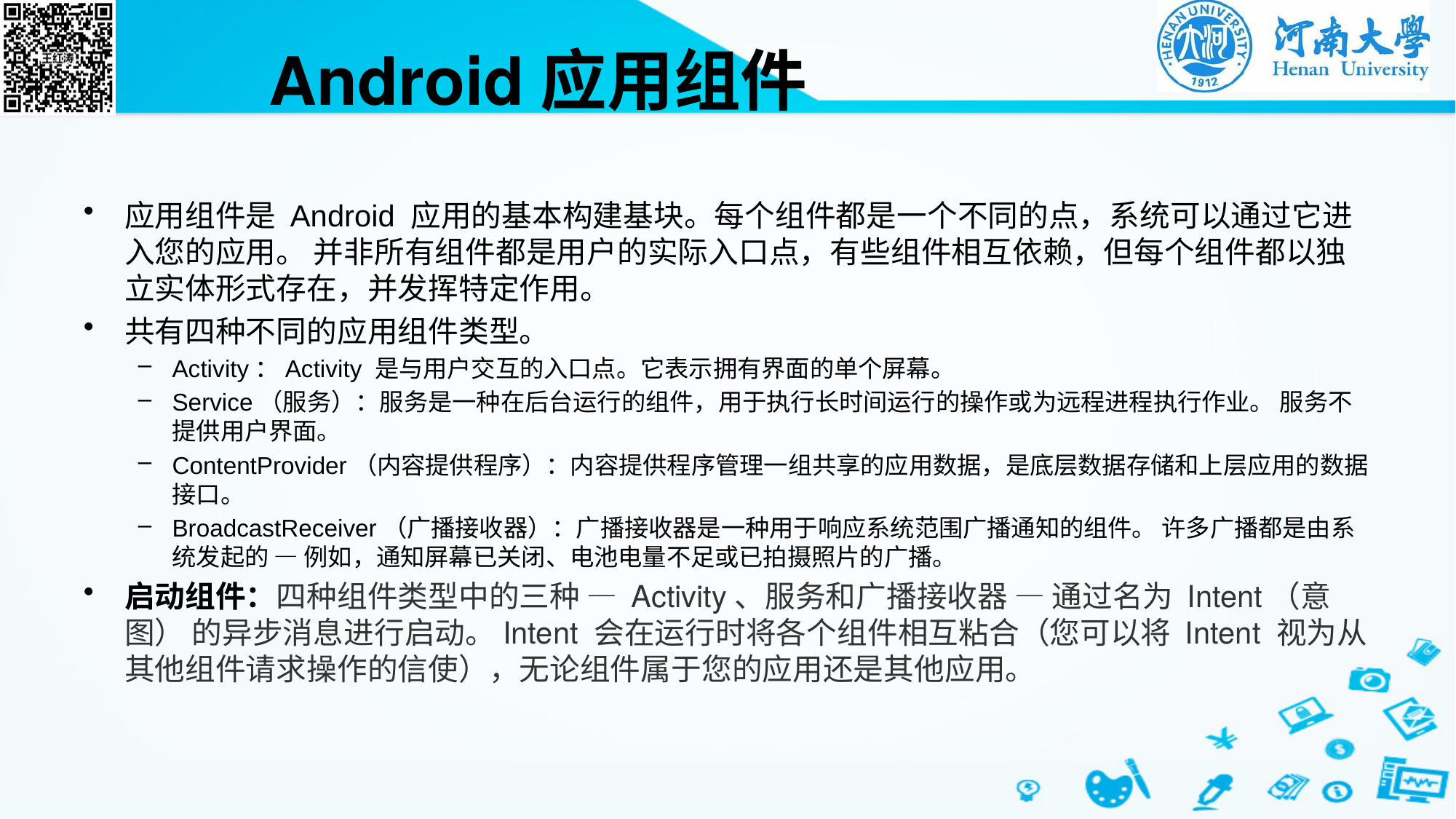

# Android应用组件
应用组件是 Android 应用的基本构建基块。每个组件都是一个不同的点，系统可以通过它进入您的应用。 并非所有组件都是用户的实际入口点，有些组件相互依赖，但每个组件都以独立实体形式存在，并发挥特定作用。
共有四种不同的应用组件类型。
Activity：Activity 是与用户交互的入口点。它表示拥有界面的单个屏幕。
Service（服务）：服务是一种在后台运行的组件，用于执行长时间运行的操作或为远程进程执行作业。 服务不提供用户界面。
ContentProvider（内容提供程序）：内容提供程序管理一组共享的应用数据，是底层数据存储和上层应用的数据接口。
BroadcastReceiver（广播接收器）：广播接收器是一种用于响应系统范围广播通知的组件。 许多广播都是由系统发起的 — 例如，通知屏幕已关闭、电池电量不足或已拍摄照片的广播。
启动组件：四种组件类型中的三种 — Activity、服务和广播接收器 — 通过名为 Intent（意图） 的异步消息进行启动。Intent 会在运行时将各个组件相互粘合（您可以将 Intent 视为从其他组件请求操作的信使），无论组件属于您的应用还是其他应用。